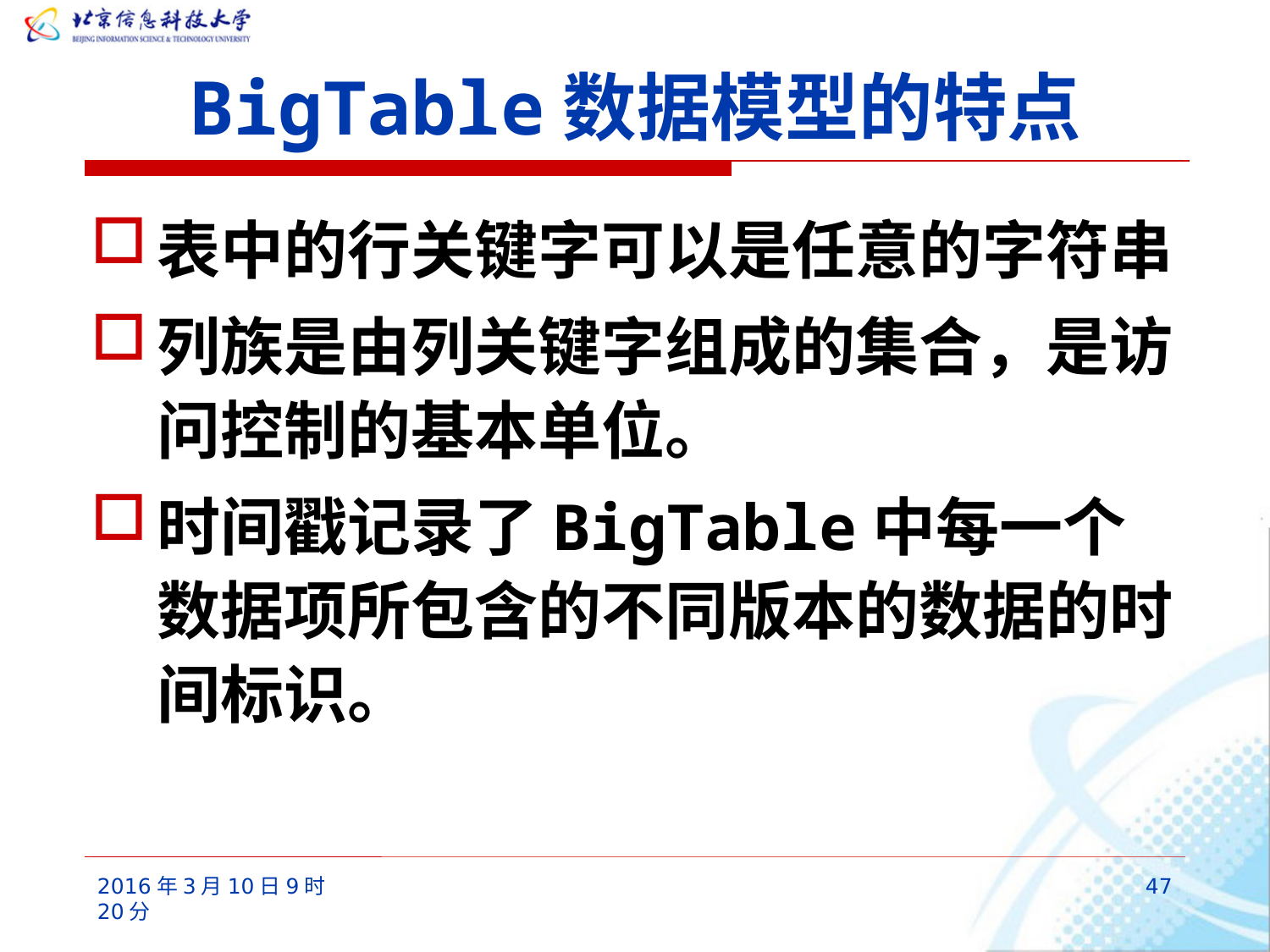

# BigTable数据模型的特点
表中的行关键字可以是任意的字符串
列族是由列关键字组成的集合，是访问控制的基本单位。
时间戳记录了BigTable中每一个数据项所包含的不同版本的数据的时间标识。
2016年3月10日9时20分
47